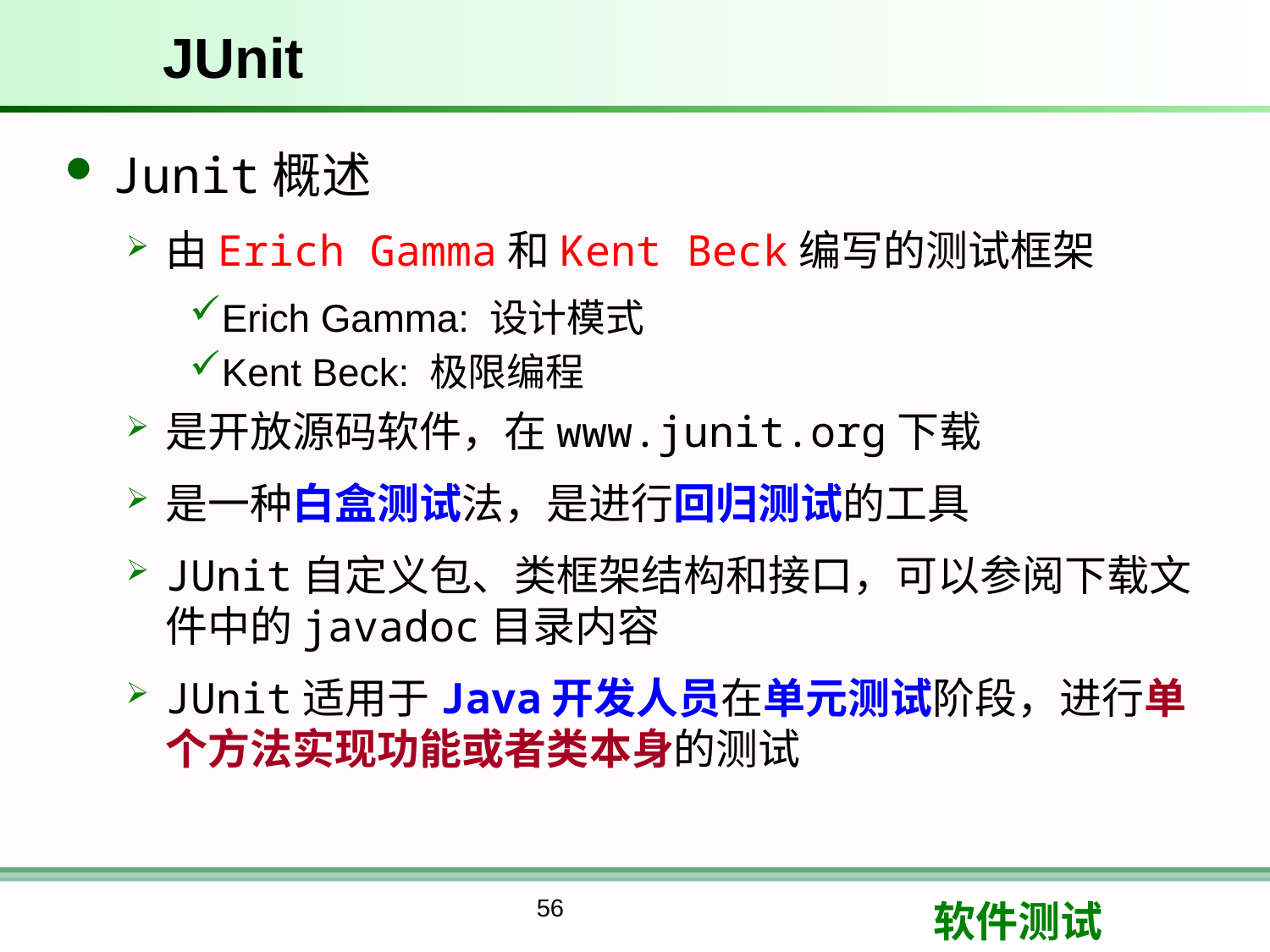

# JUnit
Junit概述
由Erich Gamma和Kent Beck编写的测试框架
Erich Gamma: 设计模式
Kent Beck: 极限编程
是开放源码软件，在www.junit.org下载
是一种白盒测试法，是进行回归测试的工具
JUnit自定义包、类框架结构和接口，可以参阅下载文件中的javadoc目录内容
JUnit适用于Java开发人员在单元测试阶段，进行单个方法实现功能或者类本身的测试

56